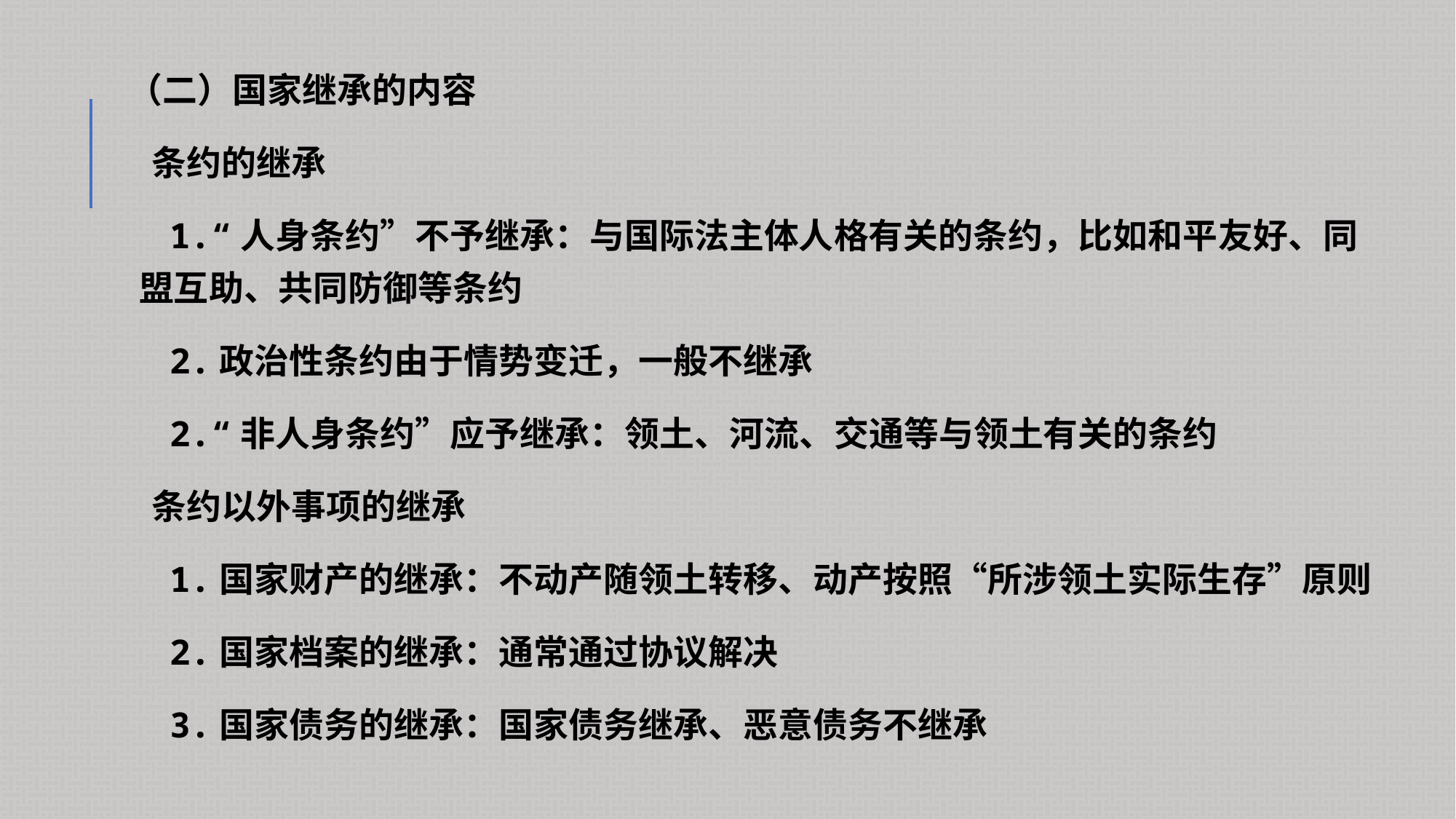

（二）国家继承的内容
  条约的继承
  1.“人身条约”不予继承：与国际法主体人格有关的条约，比如和平友好、同盟互助、共同防御等条约
  2.政治性条约由于情势变迁，一般不继承
  2.“非人身条约”应予继承：领土、河流、交通等与领土有关的条约
  条约以外事项的继承
  1.国家财产的继承：不动产随领土转移、动产按照“所涉领土实际生存”原则
  2.国家档案的继承：通常通过协议解决
  3.国家债务的继承：国家债务继承、恶意债务不继承